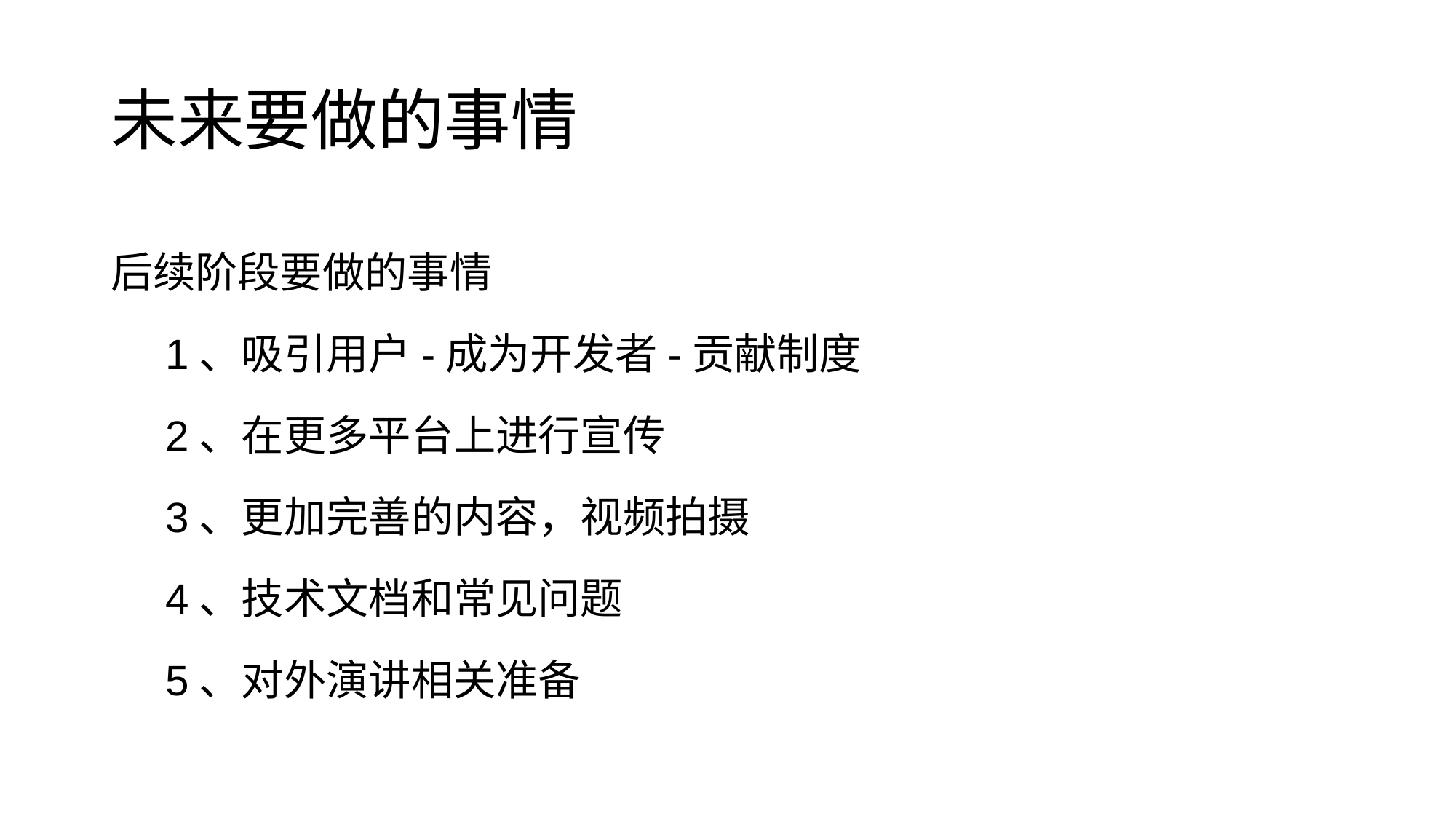

# 未来要做的事情
后续阶段要做的事情
1、吸引用户-成为开发者-贡献制度
2、在更多平台上进行宣传
3、更加完善的内容，视频拍摄
4、技术文档和常见问题
5、对外演讲相关准备